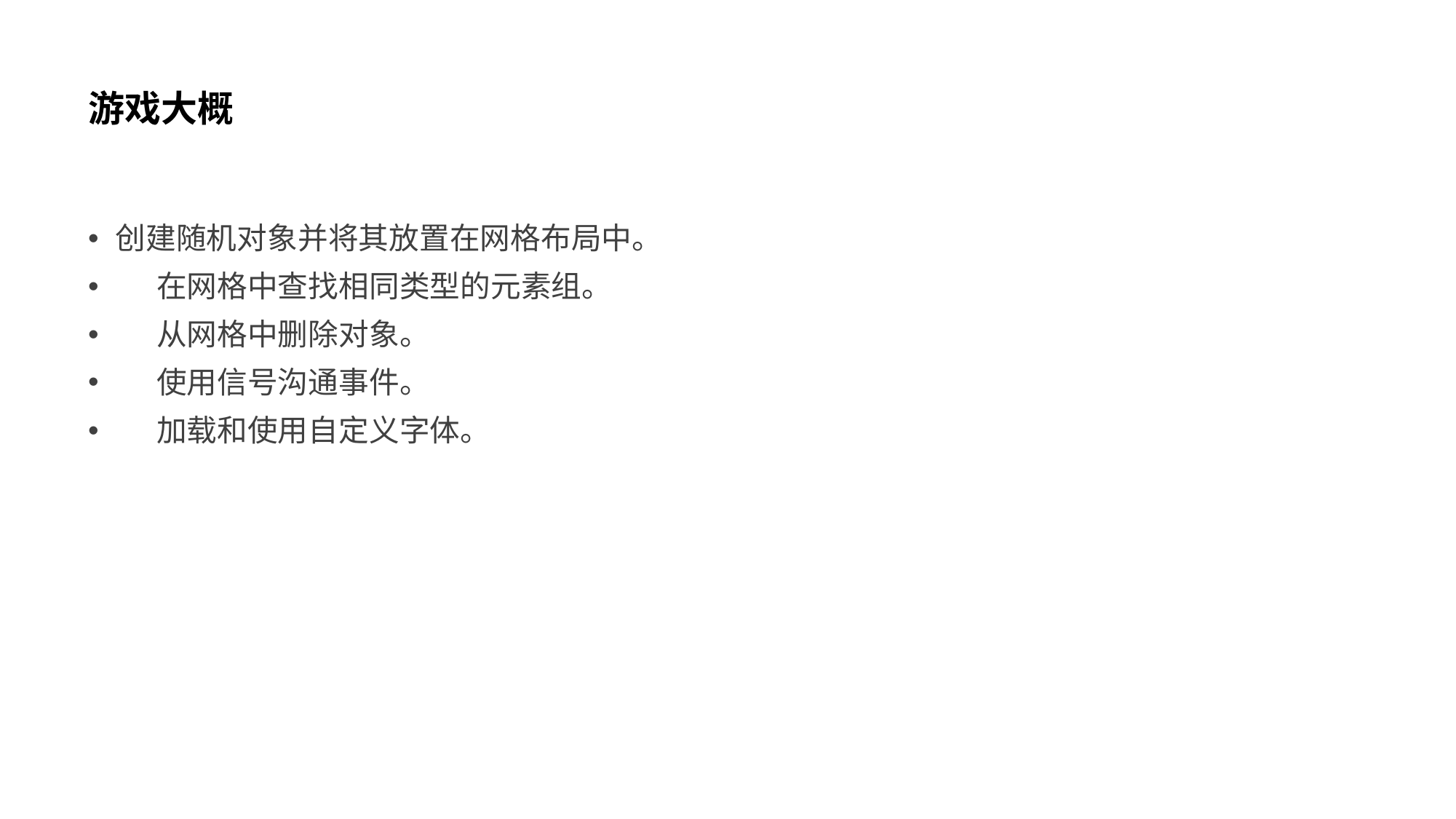

# 游戏大概
创建随机对象并将其放置在网格布局中。
     在网格中查找相同类型的元素组。
     从网格中删除对象。
     使用信号沟通事件。
     加载和使用自定义字体。